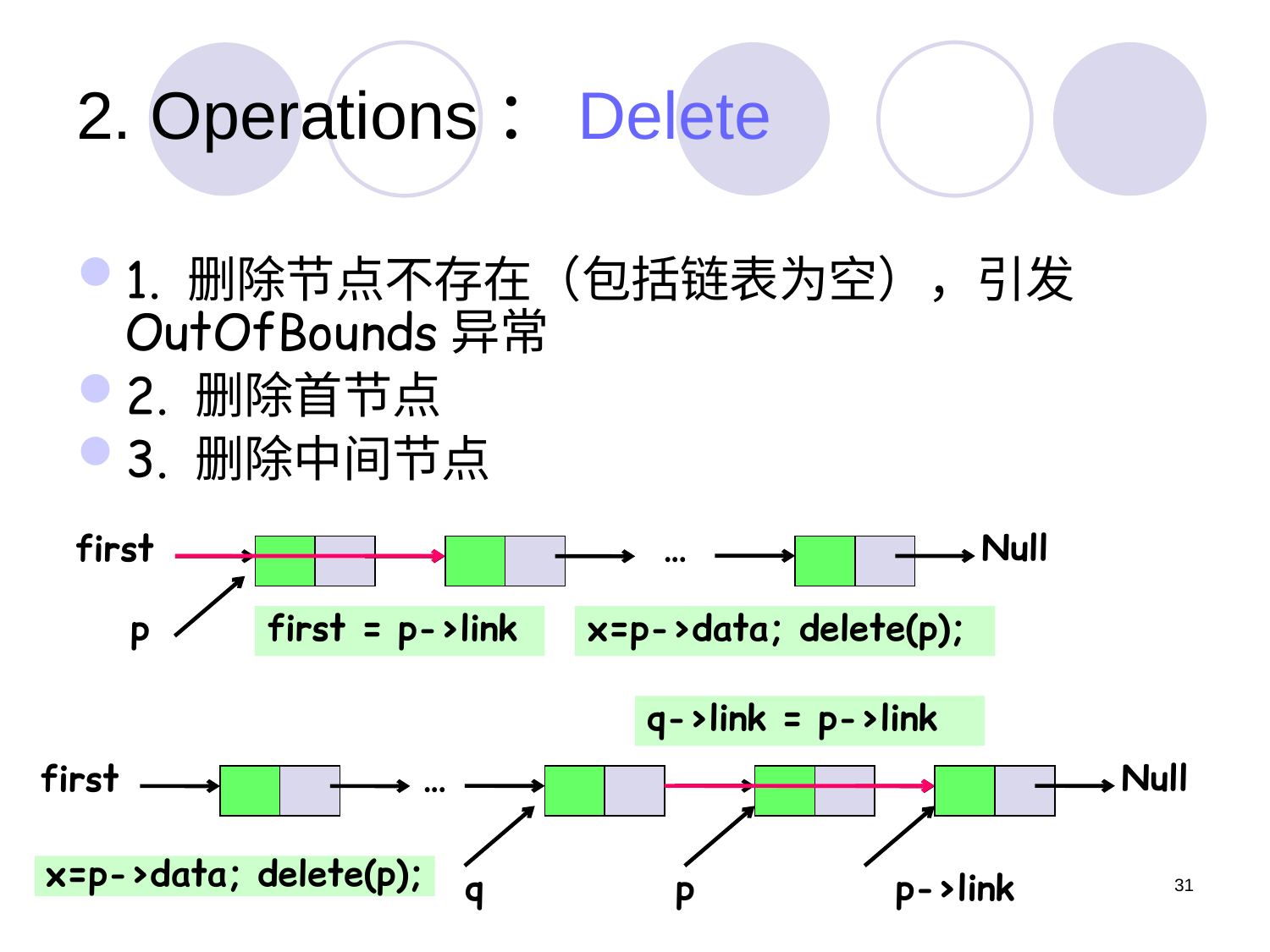

# 2. Operations：Delete
1. 删除节点不存在（包括链表为空），引发OutOfBounds异常
2. 删除首节点
3. 删除中间节点
…
Null
first

p
first = p->link
x=p->data; delete(p);
q->link = p->link
…
Null
first

x=p->data; delete(p);
q
p
p->link
19.9.25
31